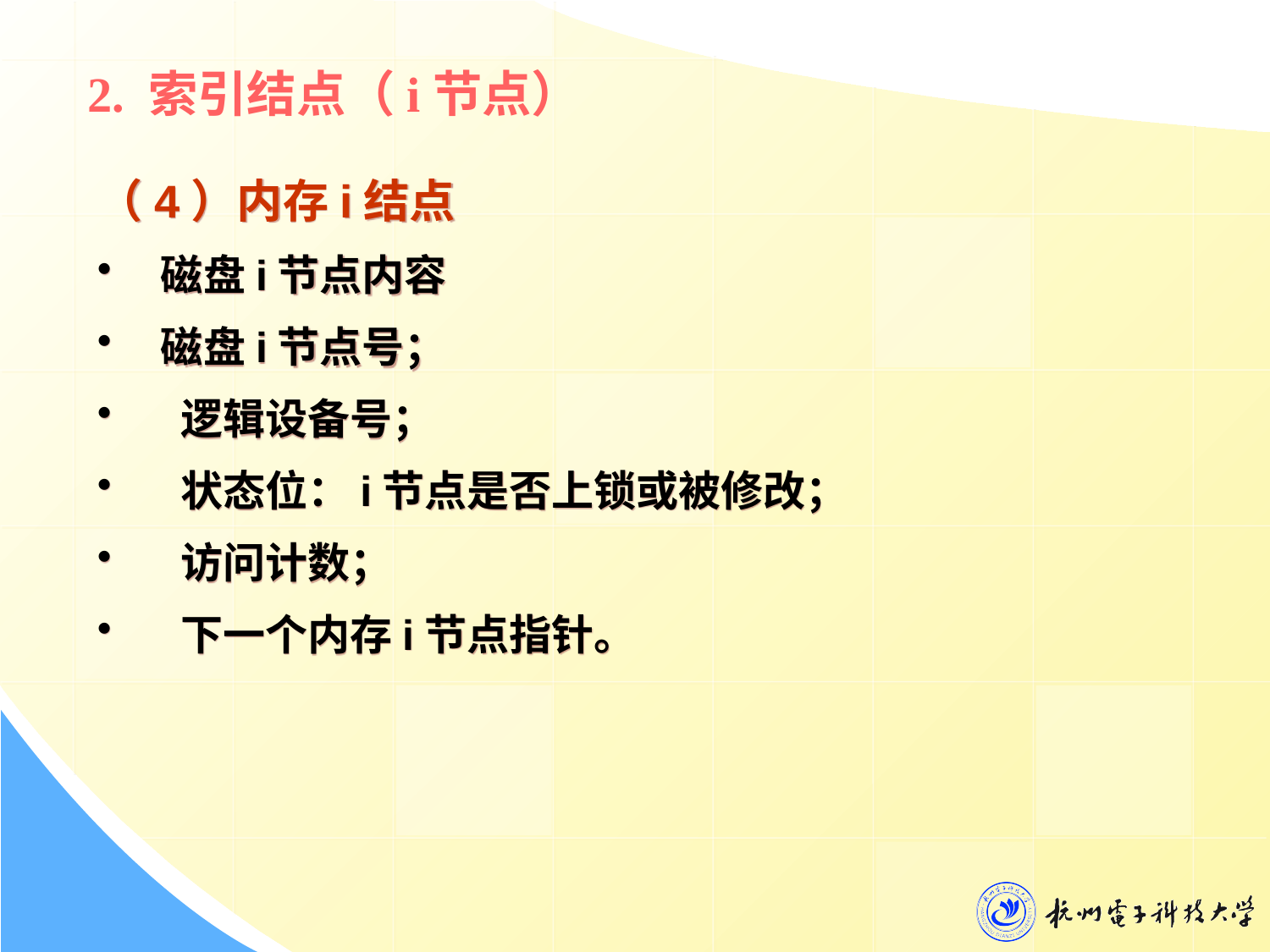

2. 索引结点（i节点）
（4）内存i结点
磁盘i节点内容
磁盘i节点号；
 逻辑设备号；
 状态位：i节点是否上锁或被修改；
 访问计数；
 下一个内存i节点指针。